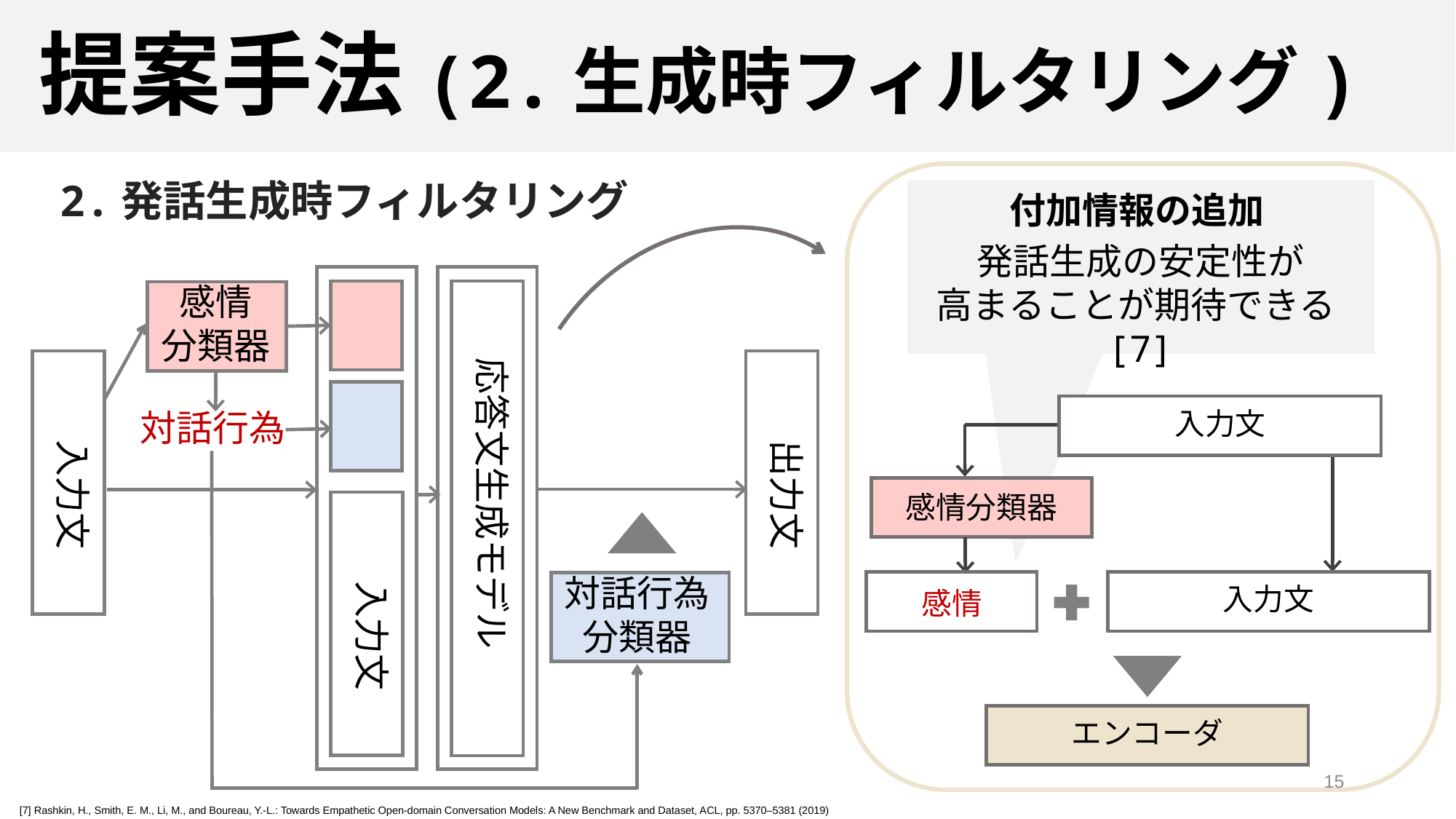

提案手法(2.生成時フィルタリング)

2.発話生成時フィルタリング

付加情報の追加
発話生成の安定性が
高まることが期待できる[7]

入力文

応答文生成モデル
感情
分類器

入力文

出力文
対話行為

対話行為
分類器

入力文

感情分類器

入力文

感情

エンコーダ
15
[7] Rashkin, H., Smith, E. M., Li, M., and Boureau, Y.-L.: Towards Empathetic Open-domain Conversation Models: A New Benchmark and Dataset, ACL, pp. 5370–5381 (2019)